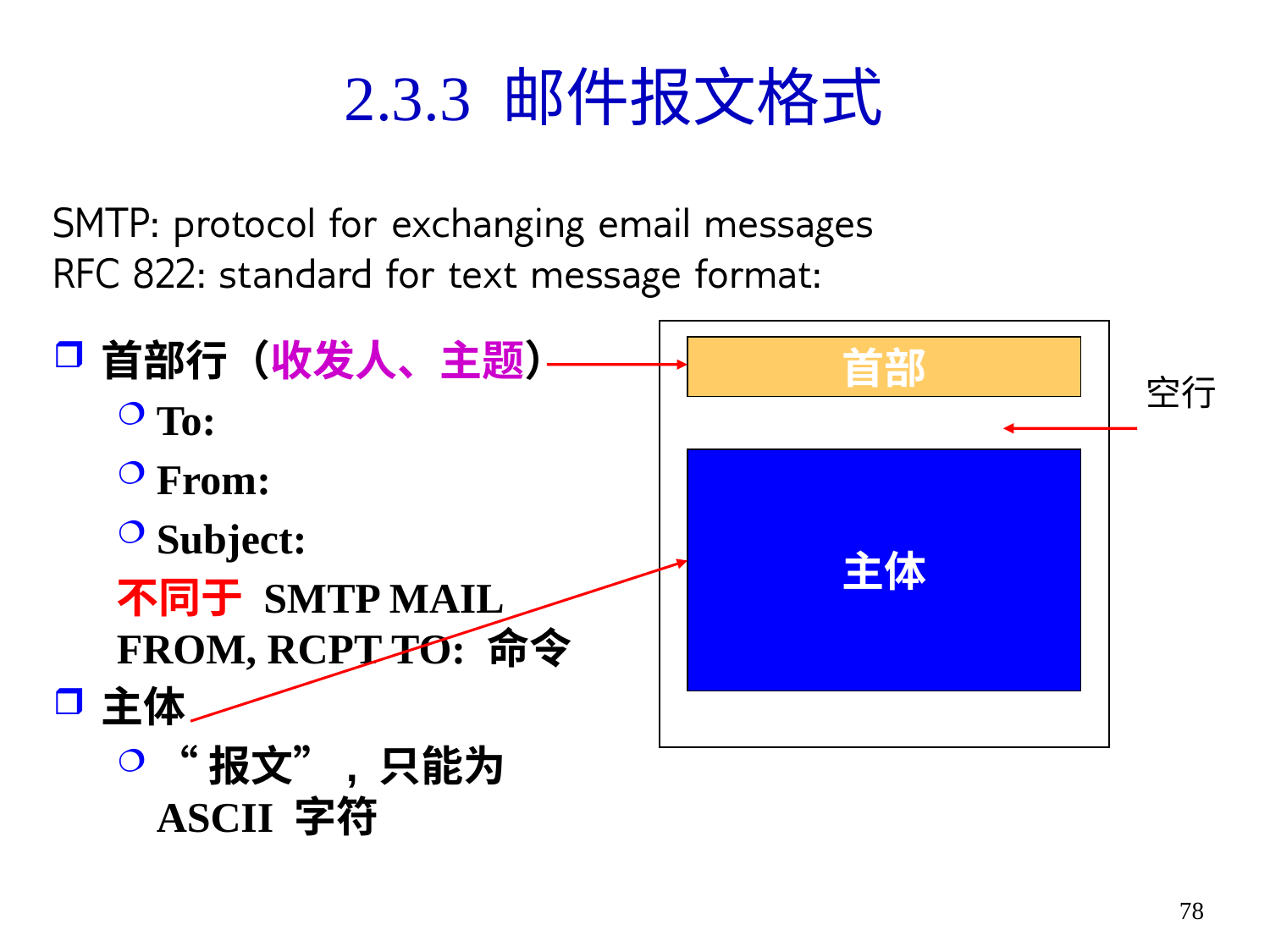

# 2.3.3 邮件报文格式
SMTP: protocol for exchanging email messages
RFC 822: standard for text message format:

首部行（收发人、主题）
To:
From:
Subject:
不同于 SMTP MAIL FROM, RCPT TO: 命令
主体
“报文”, 只能为ASCII 字符

首部

空行

主体

78